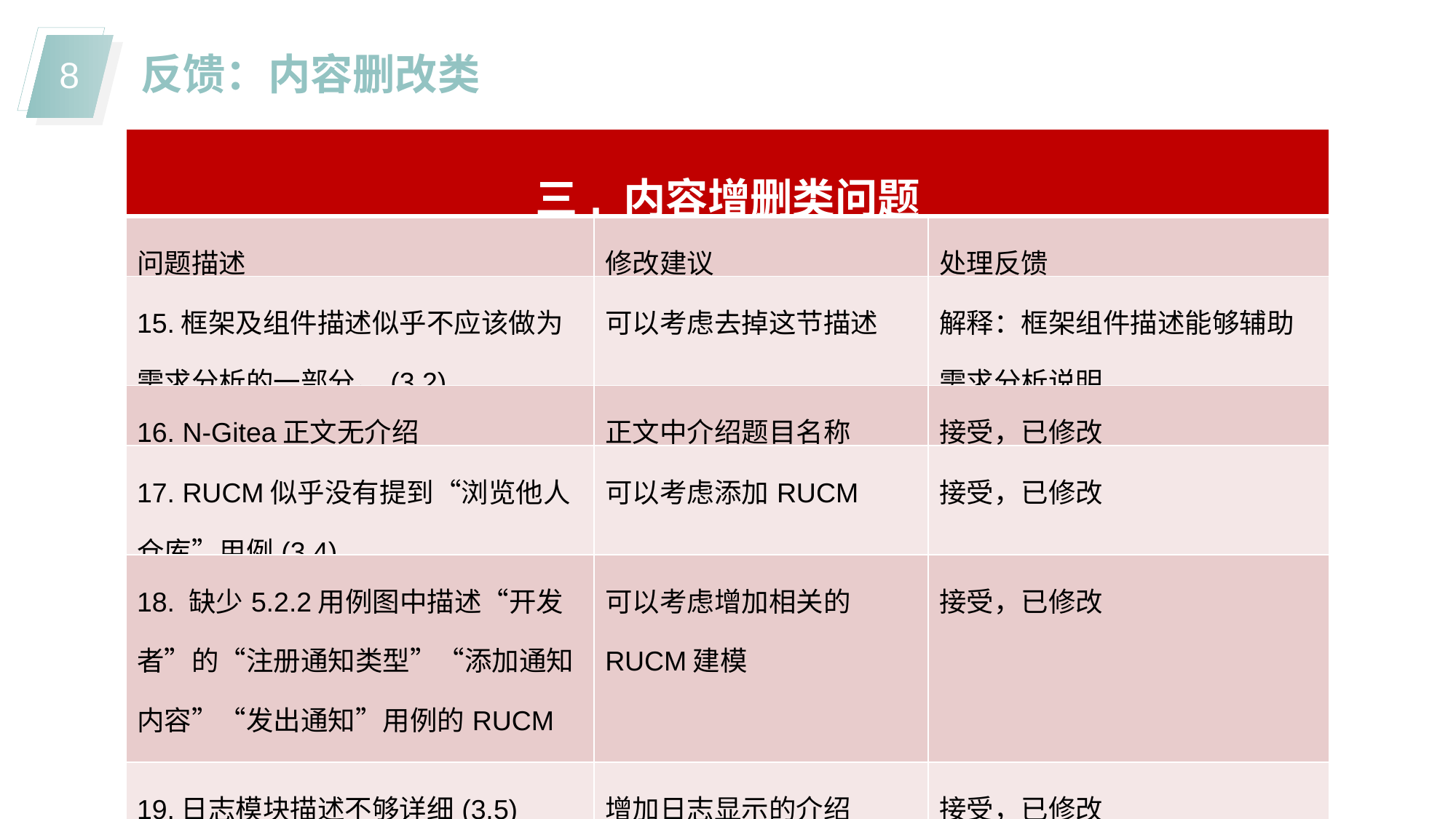

反馈：内容删改类
| 三. 内容增删类问题 |  |  |
| --- | --- | --- |
| 问题描述 | 修改建议 | 处理反馈 |
| 15.框架及组件描述似乎不应该做为需求分析的一部分。(3.2) | 可以考虑去掉这节描述 | 解释：框架组件描述能够辅助需求分析说明 |
| 16. N-Gitea正文无介绍 | 正文中介绍题目名称 | 接受，已修改 |
| 17. RUCM似乎没有提到“浏览他人仓库”用例(3.4) | 可以考虑添加RUCM | 接受，已修改 |
| 18. 缺少5.2.2用例图中描述“开发者”的“注册通知类型”“添加通知内容”“发出通知”用例的RUCM建模 | 可以考虑增加相关的RUCM建模 | 接受，已修改 |
| 19.日志模块描述不够详细(3.5) | 增加日志显示的介绍 | 接受，已修改 |